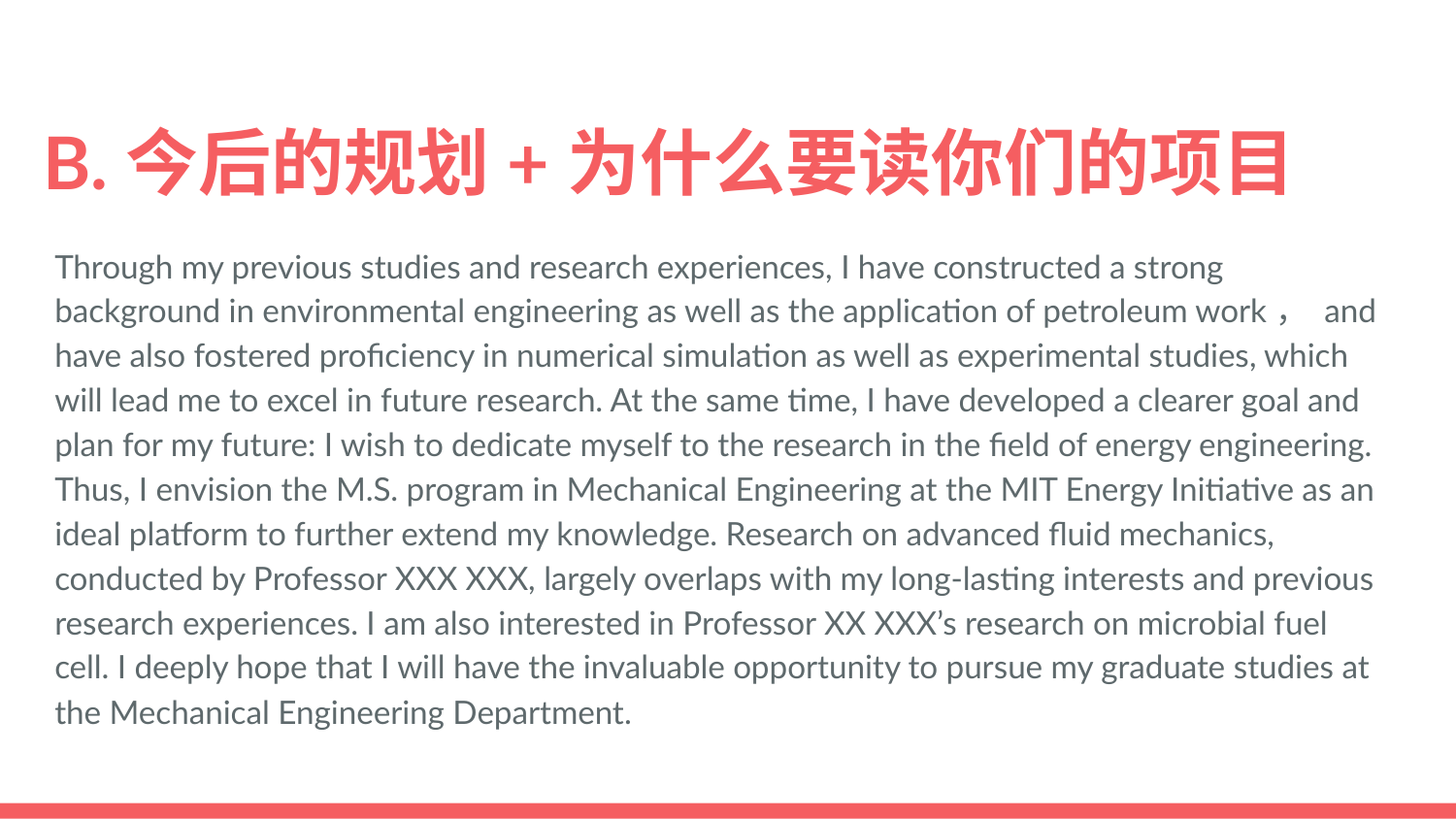

# B.今后的规划+为什么要读你们的项目
Through my previous studies and research experiences, I have constructed a strong background in environmental engineering as well as the application of petroleum work， and have also fostered proficiency in numerical simulation as well as experimental studies, which will lead me to excel in future research. At the same time, I have developed a clearer goal and plan for my future: I wish to dedicate myself to the research in the field of energy engineering. Thus, I envision the M.S. program in Mechanical Engineering at the MIT Energy Initiative as an ideal platform to further extend my knowledge. Research on advanced fluid mechanics, conducted by Professor XXX XXX, largely overlaps with my long-lasting interests and previous research experiences. I am also interested in Professor XX XXX’s research on microbial fuel cell. I deeply hope that I will have the invaluable opportunity to pursue my graduate studies at the Mechanical Engineering Department.